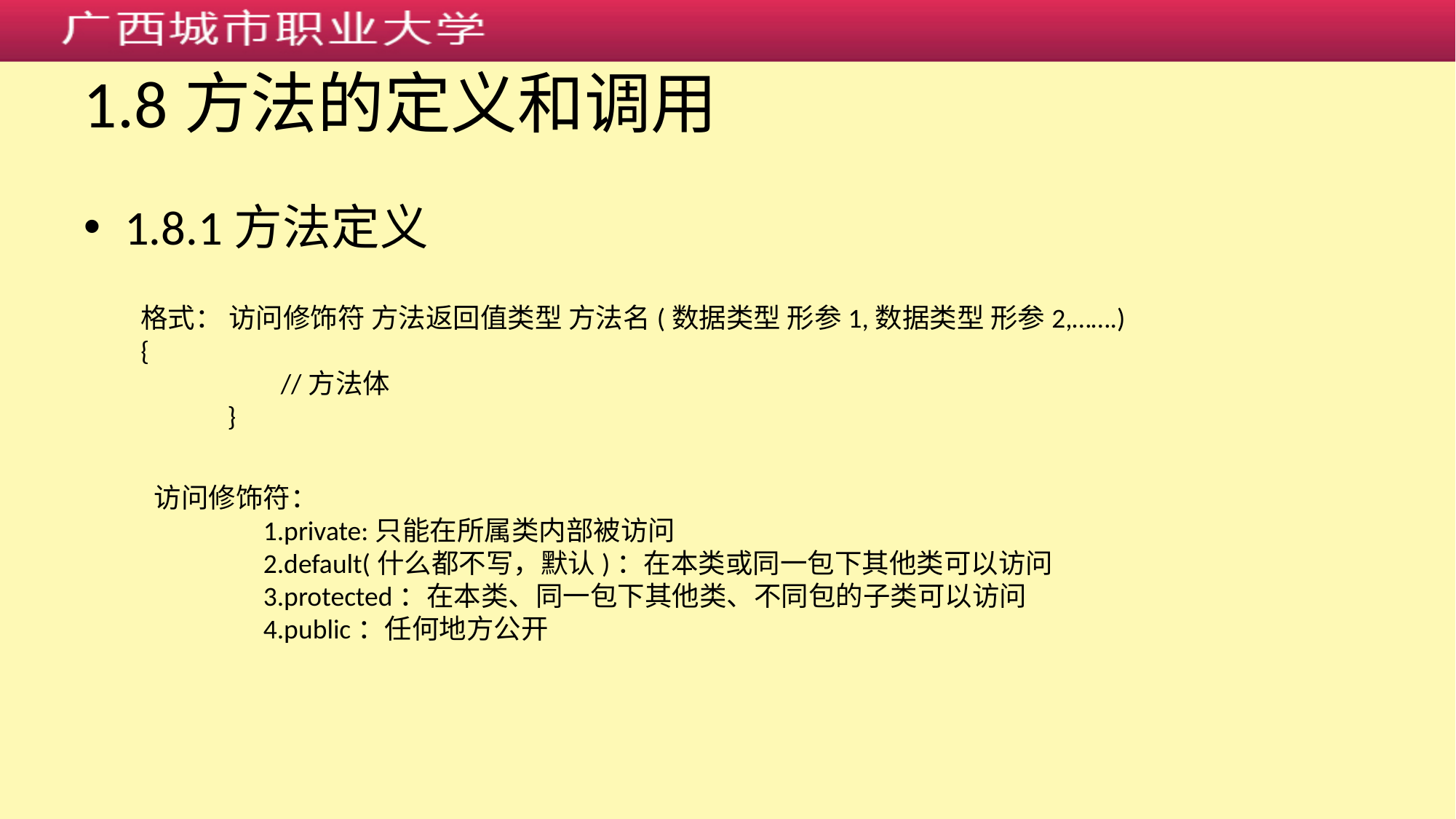

# 1.8方法的定义和调用
1.8.1方法定义
格式： 访问修饰符 方法返回值类型 方法名(数据类型 形参1,数据类型 形参2,…….){
	     //方法体
              }
访问修饰符：
	1.private:只能在所属类内部被访问
	2.default(什么都不写，默认)：在本类或同一包下其他类可以访问
	3.protected：在本类、同一包下其他类、不同包的子类可以访问
	4.public：任何地方公开